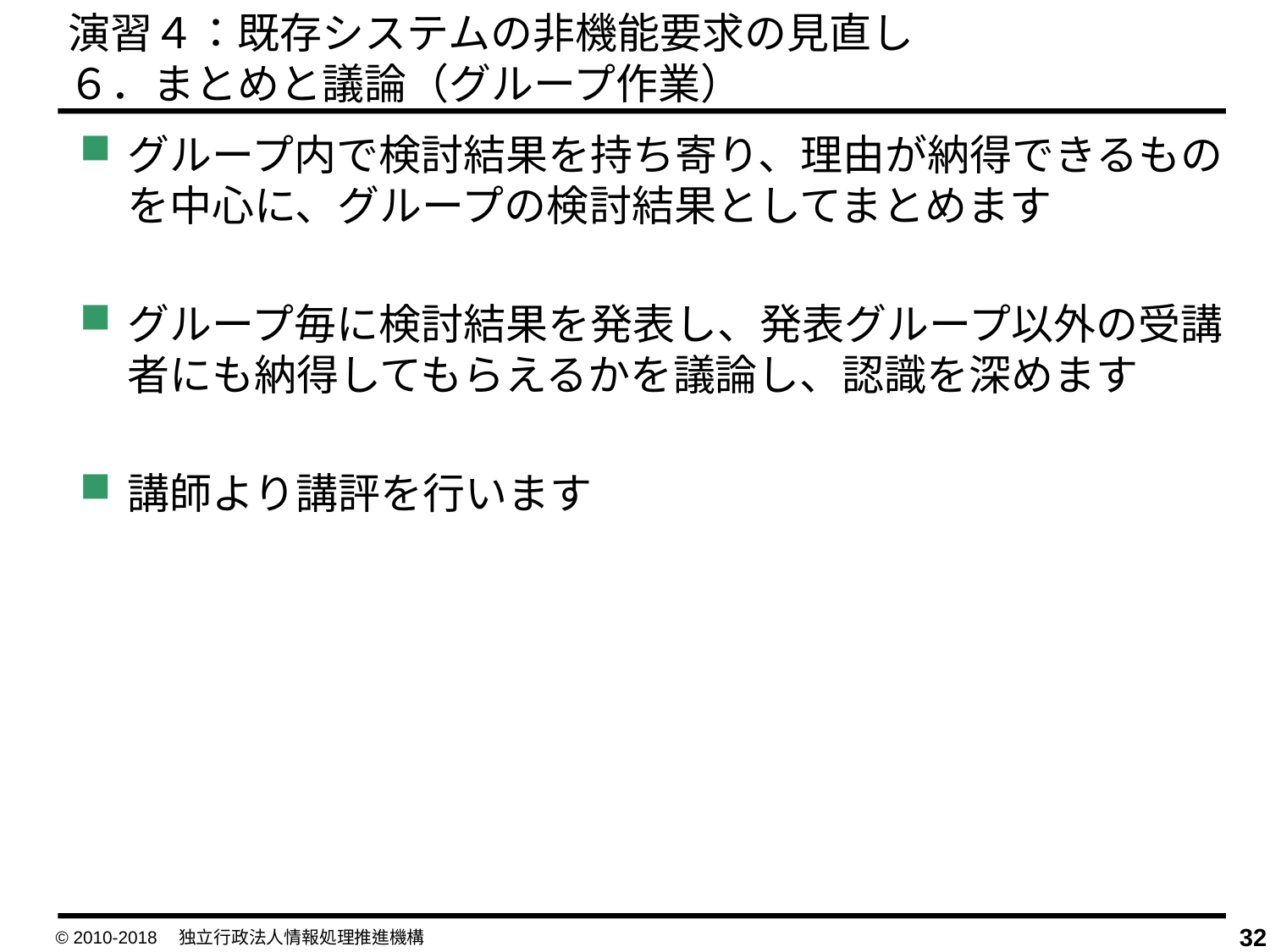

演習４：既存システムの非機能要求の見直し
６．まとめと議論（グループ作業）
グループ内で検討結果を持ち寄り、理由が納得できるものを中心に、グループの検討結果としてまとめます

グループ毎に検討結果を発表し、発表グループ以外の受講者にも納得してもらえるかを議論し、認識を深めます

講師より講評を行います